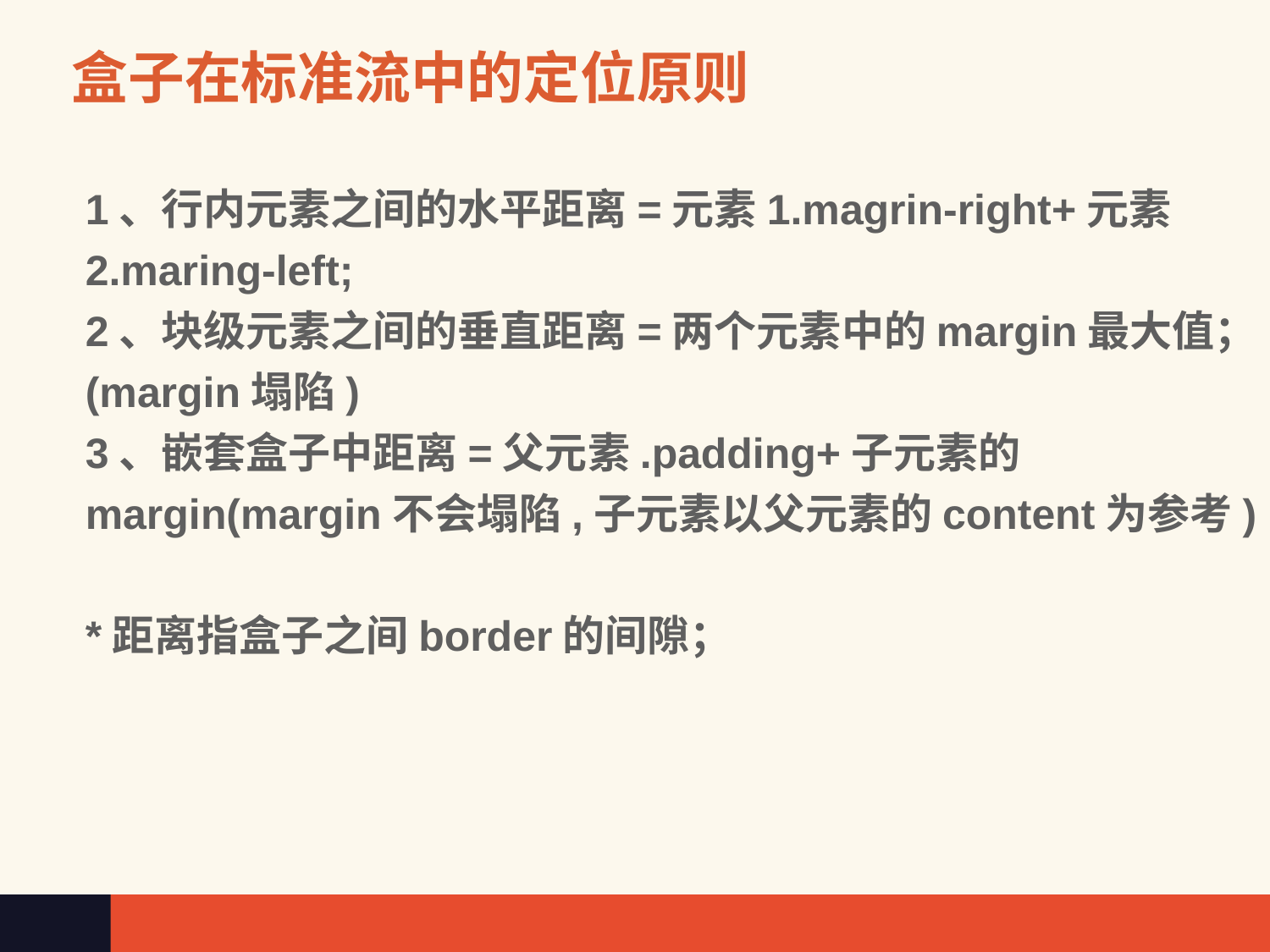

# 盒子在标准流中的定位原则
1、行内元素之间的水平距离=元素1.magrin-right+元素2.maring-left;
2、块级元素之间的垂直距离=两个元素中的margin最大值；(margin塌陷)
3、嵌套盒子中距离=父元素.padding+子元素的margin(margin不会塌陷,子元素以父元素的content为参考)

*距离指盒子之间border的间隙；